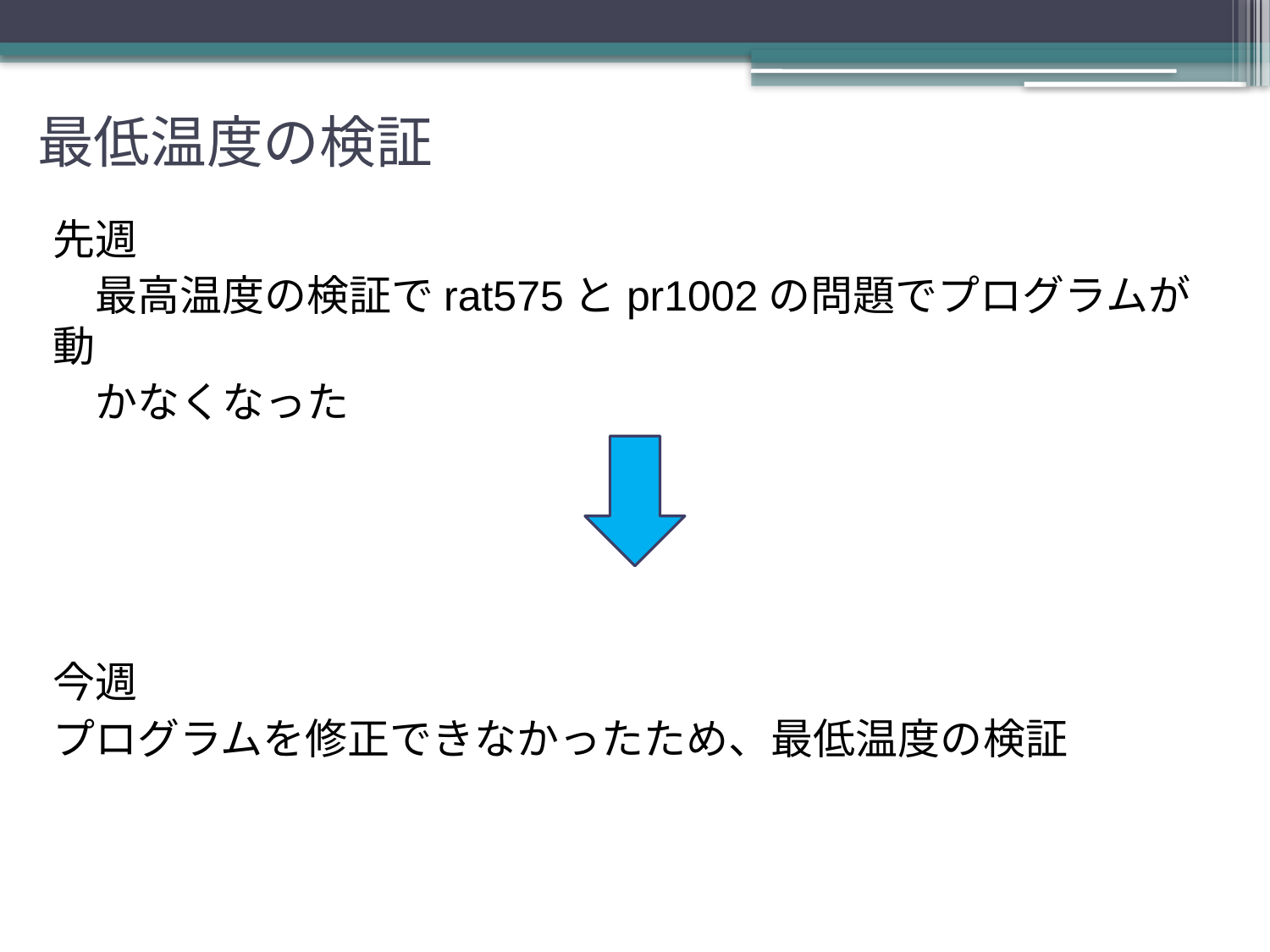

# 最低温度の検証
先週
　最高温度の検証でrat575とpr1002の問題でプログラムが動
　かなくなった

今週
プログラムを修正できなかったため、最低温度の検証